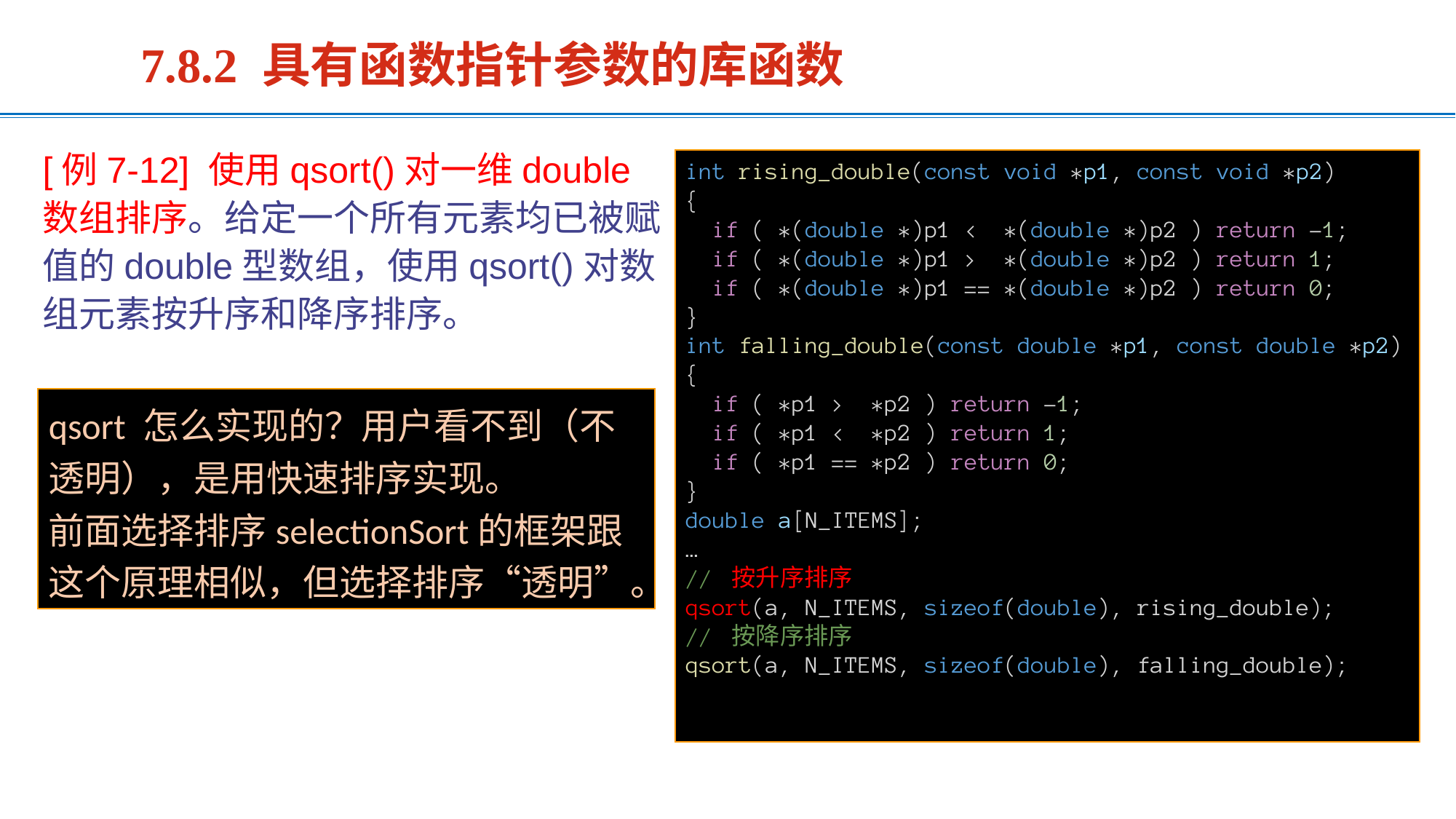

7.8.2 具有函数指针参数的库函数
[例7-12] 使用qsort()对一维double数组排序。给定一个所有元素均已被赋值的double型数组，使用qsort()对数组元素按升序和降序排序。
int rising_double(const void *p1, const void *p2)
{
  if ( *(double *)p1 <  *(double *)p2 ) return -1;
  if ( *(double *)p1 >  *(double *)p2 ) return 1;
  if ( *(double *)p1 == *(double *)p2 ) return 0;
}
int falling_double(const double *p1, const double *p2){
  if ( *p1 >  *p2 ) return -1;
  if ( *p1 <  *p2 ) return 1;
  if ( *p1 == *p2 ) return 0;
}
double a[N_ITEMS];
…
// 按升序排序
qsort(a, N_ITEMS, sizeof(double), rising_double);
// 按降序排序
qsort(a, N_ITEMS, sizeof(double), falling_double);

qsort 怎么实现的？用户看不到（不透明），是用快速排序实现。
前面选择排序selectionSort的框架跟这个原理相似，但选择排序“透明”。